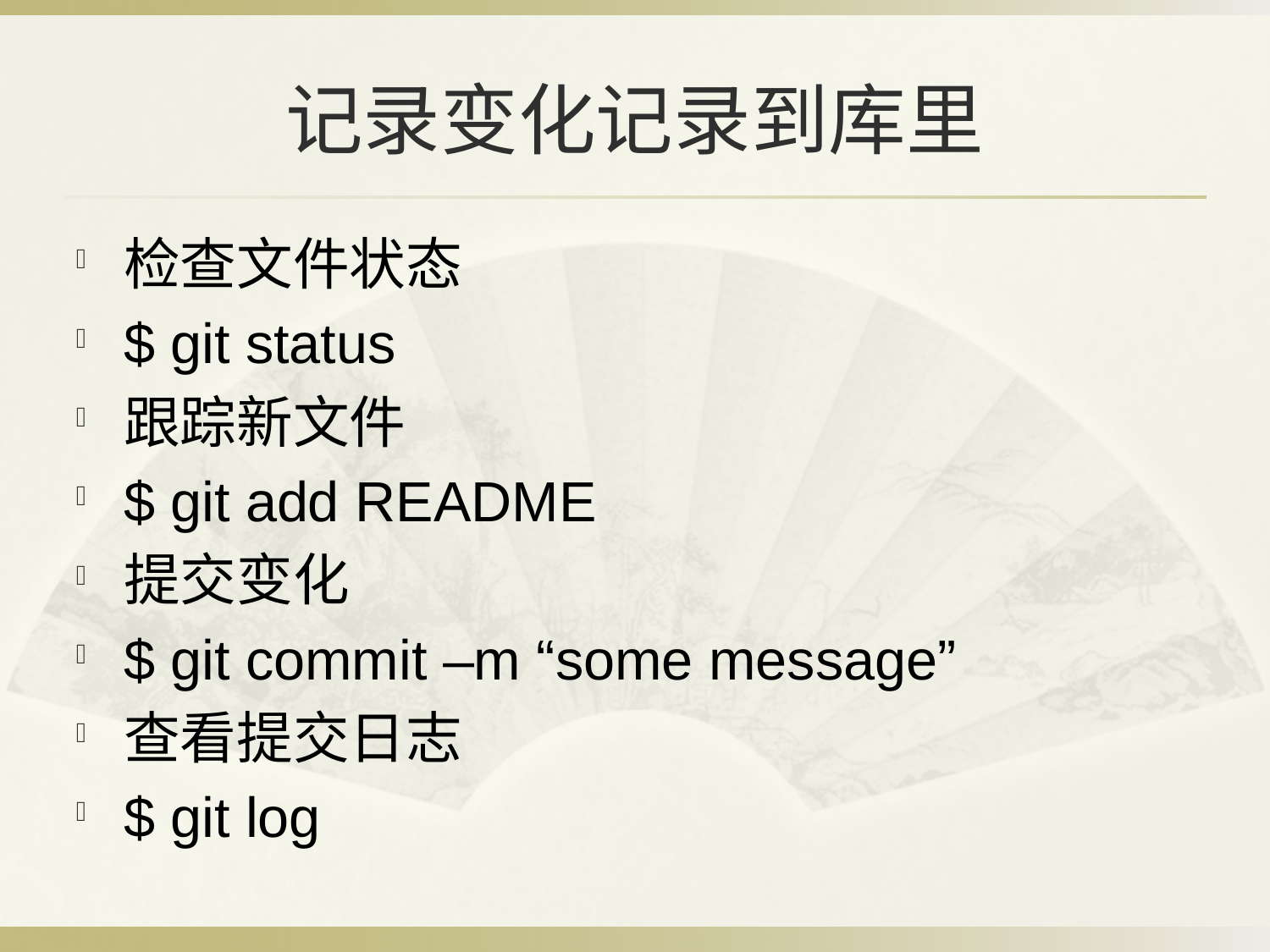

# 记录变化记录到库里
检查文件状态
$ git status
跟踪新文件
$ git add README
提交变化
$ git commit –m “some message”
查看提交日志
$ git log